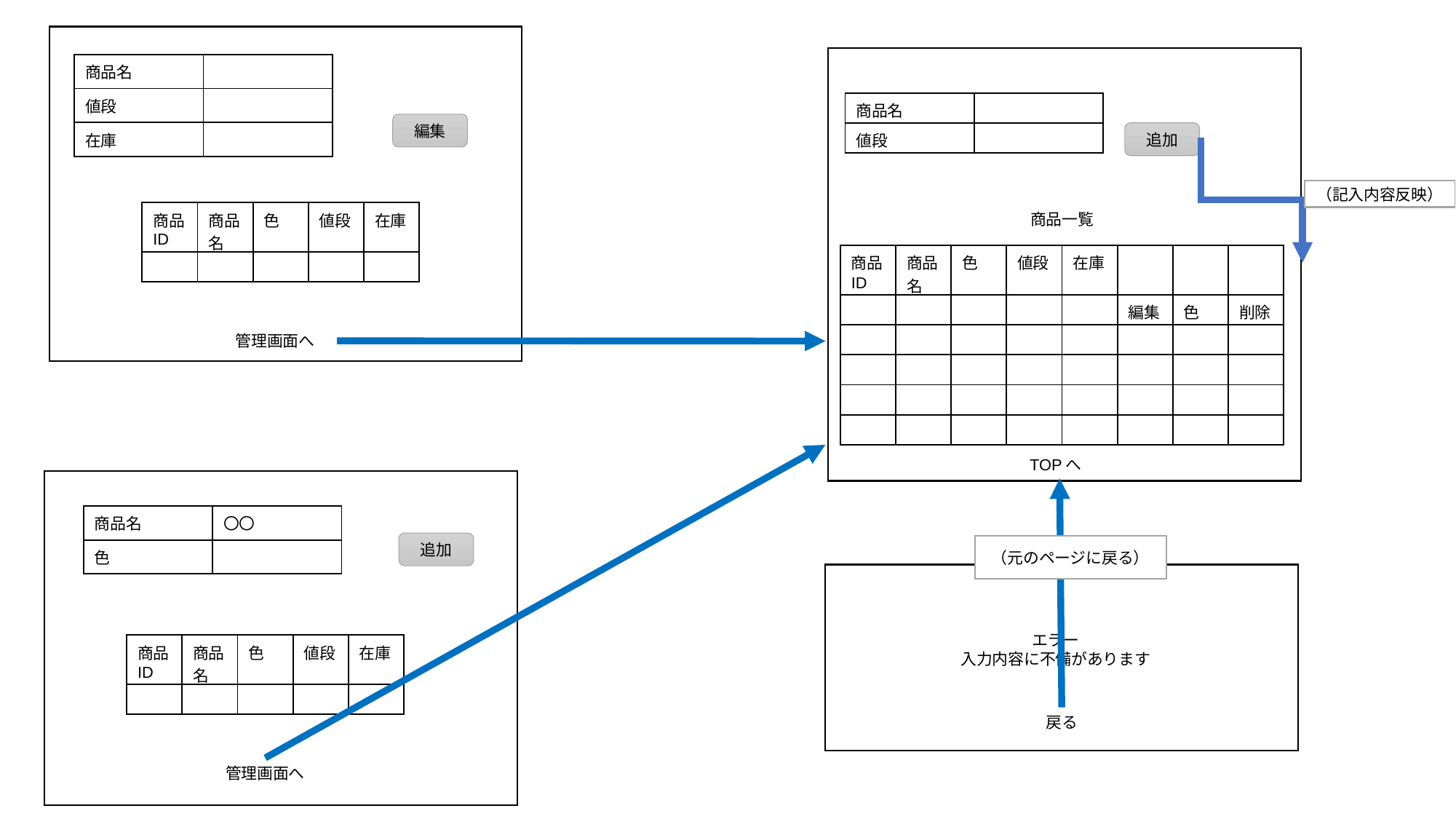

| 商品名 |  |
| --- | --- |
| 値段 |  |
| 在庫 |  |
| 商品名 |  |
| --- | --- |
| 値段 |  |
編集
追加
（記入内容反映）
| 商品ID | 商品名 | 色 | 値段 | 在庫 |
| --- | --- | --- | --- | --- |
|  |  |  |  |  |
商品一覧
| 商品ID | 商品名 | 色 | 値段 | 在庫 |  |  |  |
| --- | --- | --- | --- | --- | --- | --- | --- |
|  |  |  |  |  | 編集 | 色 | 削除 |
|  |  |  |  |  |  |  |  |
|  |  |  |  |  |  |  |  |
|  |  |  |  |  |  |  |  |
|  |  |  |  |  |  |  |  |
管理画面へ
TOPへ

| 商品名 | 〇〇 |
| --- | --- |
| 色 |  |
追加
（元のページに戻る）

エラー
入力内容に不備があります
| 商品ID | 商品名 | 色 | 値段 | 在庫 |
| --- | --- | --- | --- | --- |
|  |  |  |  |  |
戻る
管理画面へ